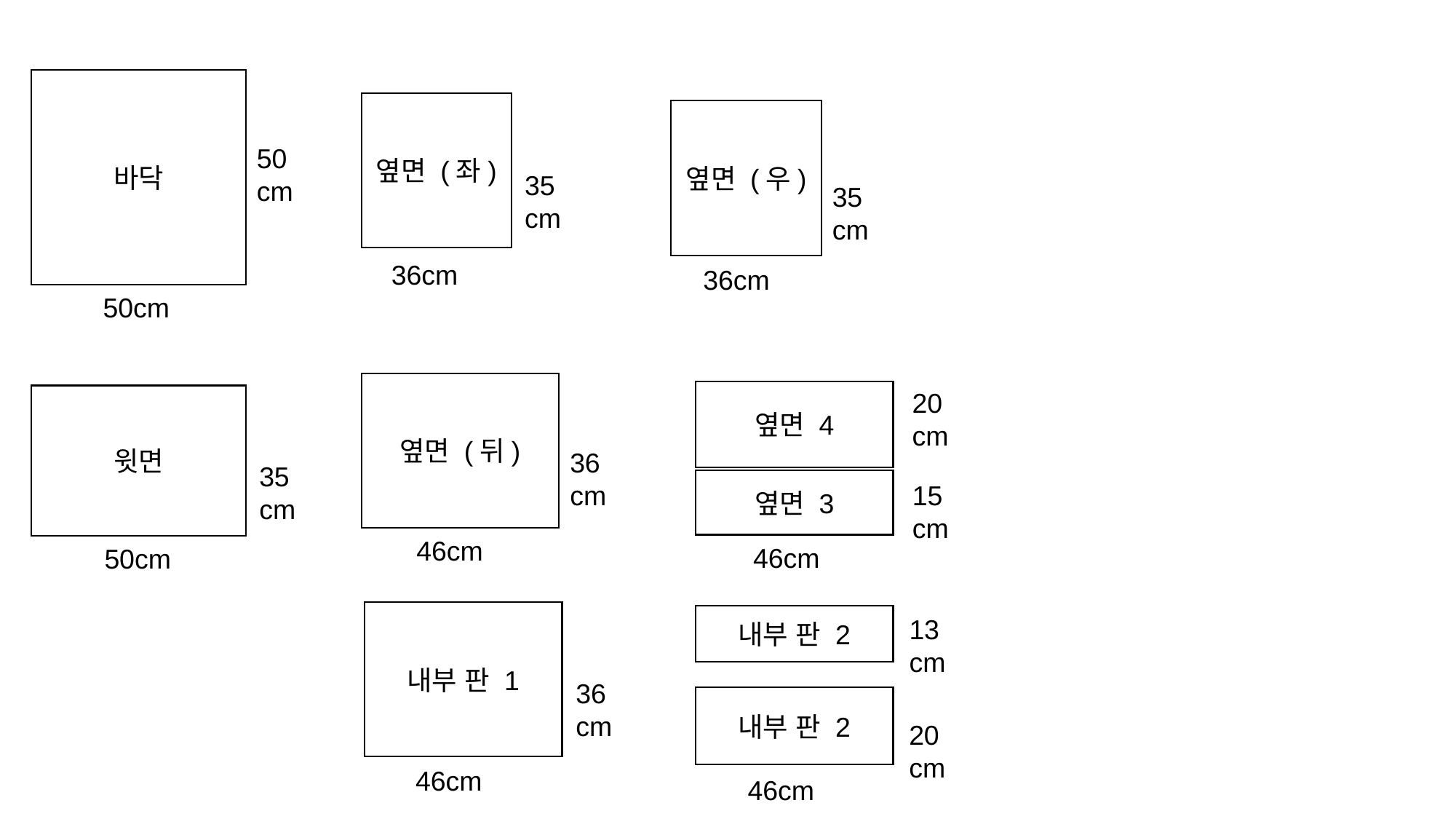

바닥

50
cm
옆면 (좌)

35
cm
옆면 (우)

35
cm
        36cm
        36cm
        50cm

20
cm
옆면 (뒤)

36
cm
옆면 4
윗면

35
cm
옆면 3
15
cm
       46cm
       46cm
        50cm
내부 판 1

36
cm
내부 판 2
13
cm
내부 판 2
20
cm
       46cm
       46cm